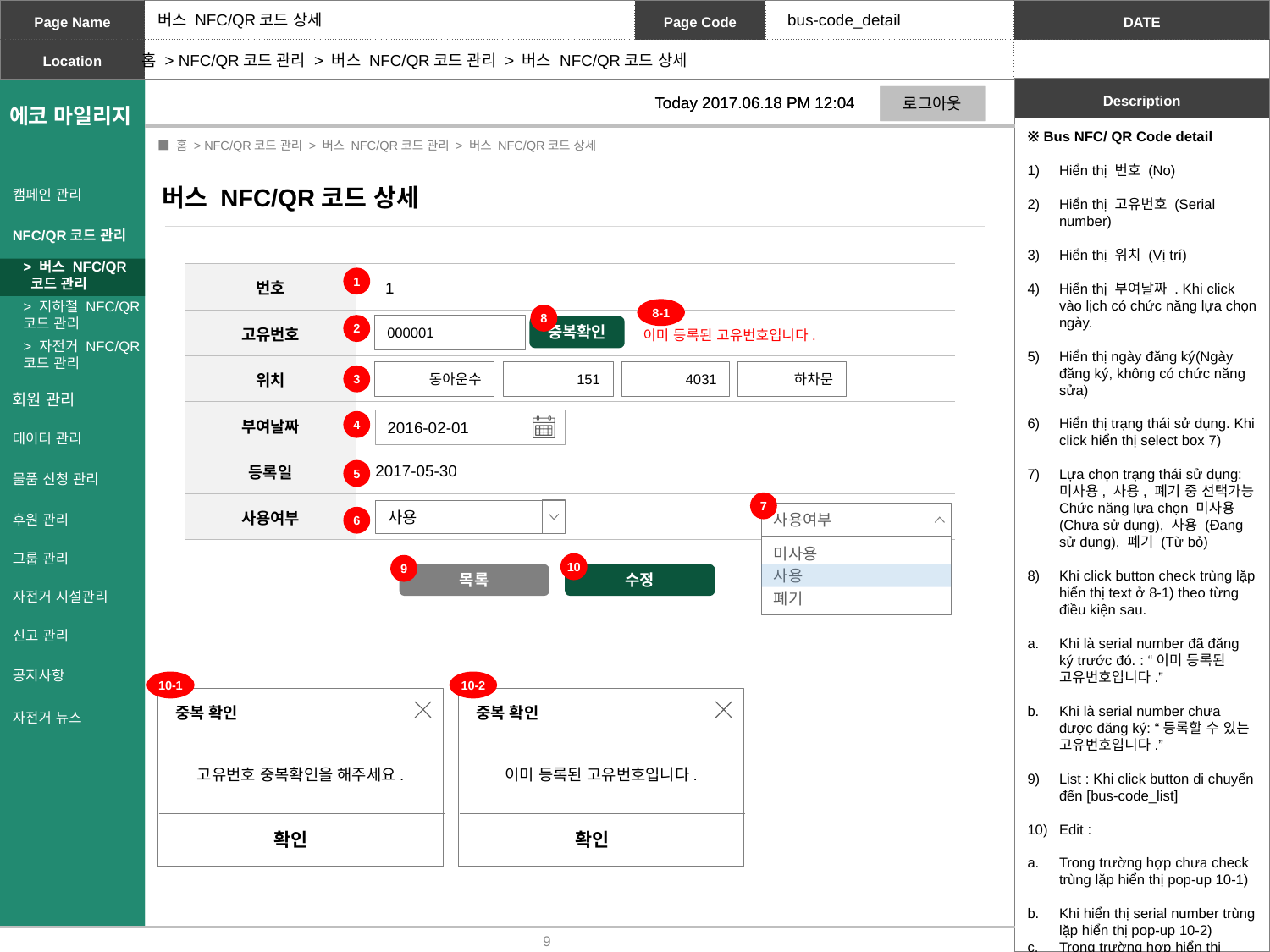

버스 NFC/QR코드 상세
bus-code_detail
홈 > NFC/QR코드 관리 > 버스 NFC/QR코드 관리 > 버스 NFC/QR코드 상세

로그아웃
로그아웃
Today 2017.06.18 PM 12:04
Today 2017.06.18 PM 12:04
에코 마일리지
※ Bus NFC/ QR Code detail

Hiển thị 번호 (No)

Hiển thị 고유번호 (Serial number)

Hiển thị 위치 (Vị trí)

Hiển thị 부여날짜 . Khi click vào lịch có chức năng lựa chọn ngày.

Hiển thị ngày đăng ký(Ngày đăng ký, không có chức năng sửa)

Hiển thị trạng thái sử dụng. Khi click hiển thị select box 7)

Lựa chọn trạng thái sử dụng: 미사용, 사용, 폐기 중 선택가능 Chức năng lựa chọn 미사용 (Chưa sử dụng), 사용 (Đang sử dụng), 폐기 (Từ bỏ)

Khi click button check trùng lặp hiển thị text ở 8-1) theo từng điều kiện sau.

Khi là serial number đã đăng ký trước đó. : “이미 등록된 고유번호입니다.”

Khi là serial number chưa được đăng ký: “등록할 수 있는 고유번호입니다.”

List : Khi click button di chuyển đến [bus-code_list]

Edit :

Trong trường hợp chưa check trùng lặp hiển thị pop-up 10-1)

Khi hiển thị serial number trùng lặp hiển thị pop-up 10-2)
Trong trường hợp hiển thị serial number có thể sử dụng thì khi click button sẽ hiển ra nội dung sửa và di chuyển đến [bus-code_list].
   ■ 홈 > NFC/QR코드 관리 > 버스 NFC/QR코드 관리 > 버스 NFC/QR코드 상세
버스 NFC/QR코드 상세
캠페인 관리
NFC/QR코드 관리
> 버스 NFC/QR
 코드 관리

| 번호 | 1 |
| --- | --- |
| 고유번호 |  |
| 위치 |  |
| 부여날짜 |  |
| 등록일 | 2017-05-30 |
| 사용여부 |  |
1
> 지하철 NFC/QR
코드 관리
8-1
8
2
000001
중복확인
이미 등록된 고유번호입니다.
> 자전거 NFC/QR
코드 관리
동아운수
151
4031
하차문
3
회원 관리
2016-02-01
4

데이터 관리
물품 신청 관리
5
7
사용

후원 관리
사용여부

미사용
사용
폐기

6
그룹 관리
10
9
목록
수정
자전거 시설관리
신고 관리
공지사항
10-1
10-2

중복 확인
중복 확인
자전거 뉴스

고유번호 중복확인을 해주세요.
이미 등록된 고유번호입니다.
확인
확인
9